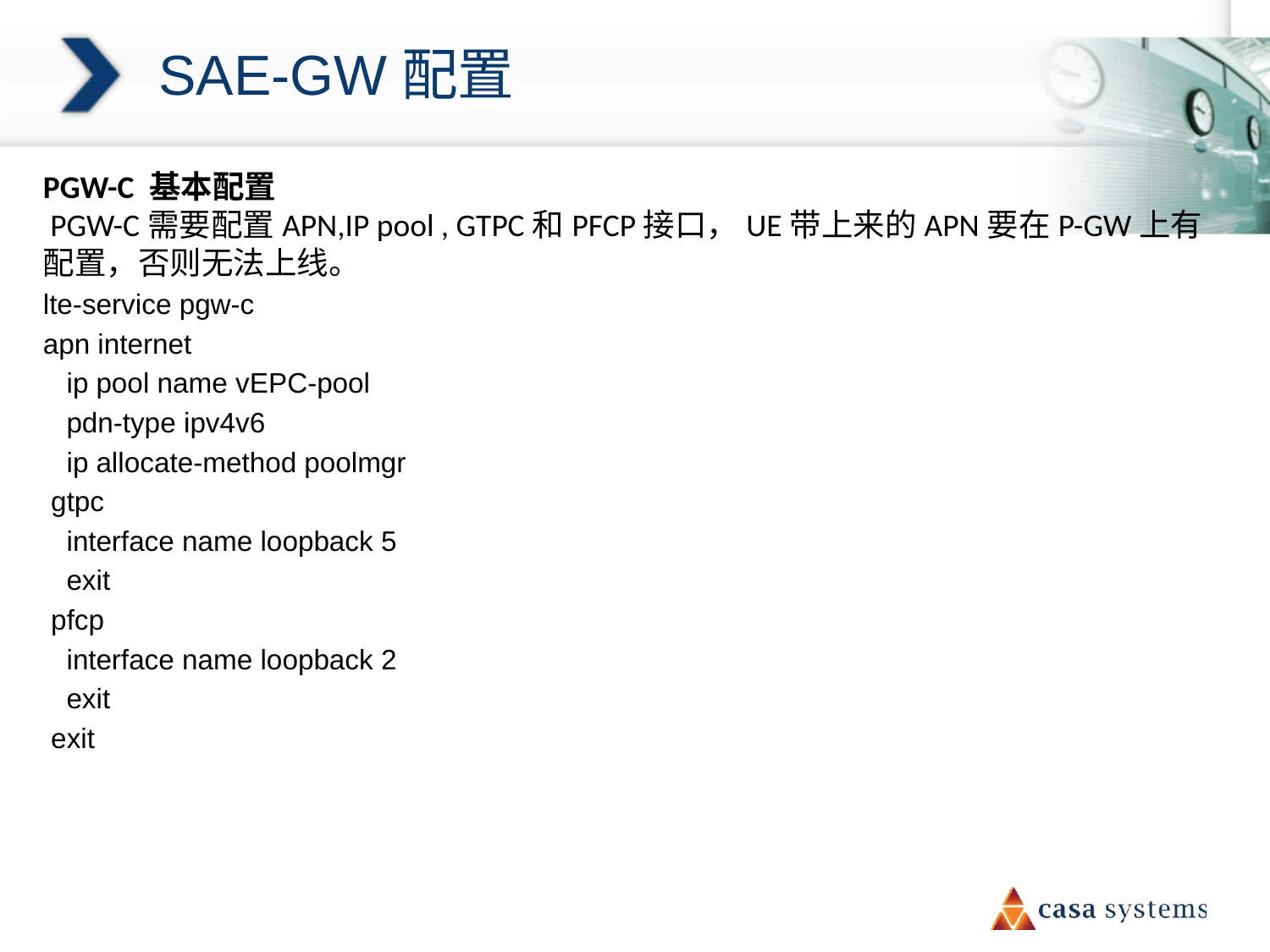

# SAE-GW配置

PGW-C 基本配置
 PGW-C需要配置APN,IP pool , GTPC和PFCP接口，UE带上来的APN要在P-GW上有配置，否则无法上线。
lte-service pgw-c
apn internet
   ip pool name vEPC-pool
   pdn-type ipv4v6
   ip allocate-method poolmgr
 gtpc
   interface name loopback 5
   exit
 pfcp
   interface name loopback 2
   exit
 exit